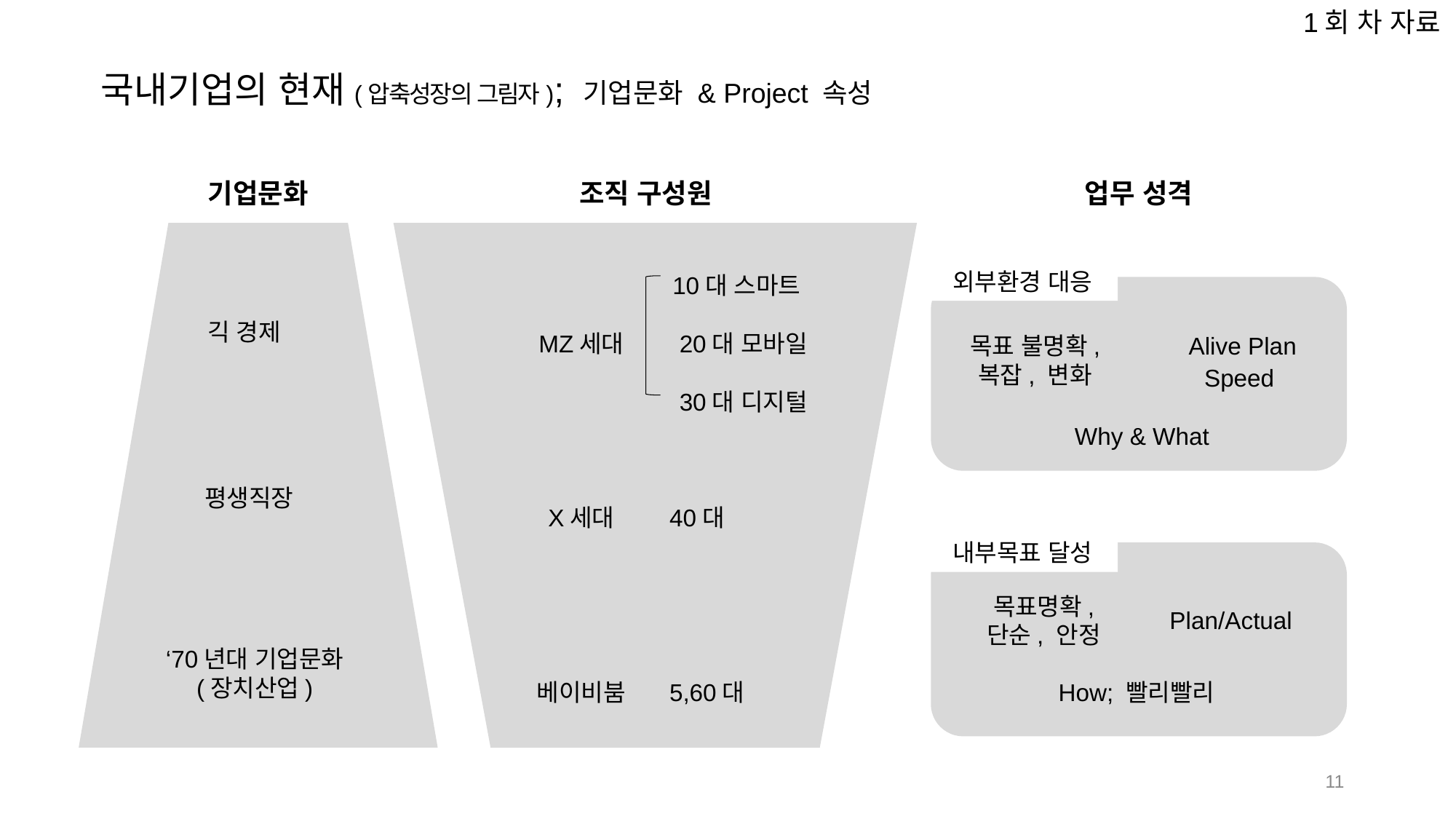

1회 차 자료
국내기업의 현재(압축성장의 그림자); 기업문화 & Project 속성
기업문화
조직 구성원
업무 성격

10대 스마트
20대 모바일
30대 디지털

   40대

   5,60대
외부환경 대응

MZ세대

X세대

베이비붐
긱 경제
목표 불명확,
복잡, 변화
Alive Plan
Speed
Why & What
평생직장
내부목표 달성

목표명확,
단순, 안정
Plan/Actual
‘70년대 기업문화
(장치산업)
How; 빨리빨리
11